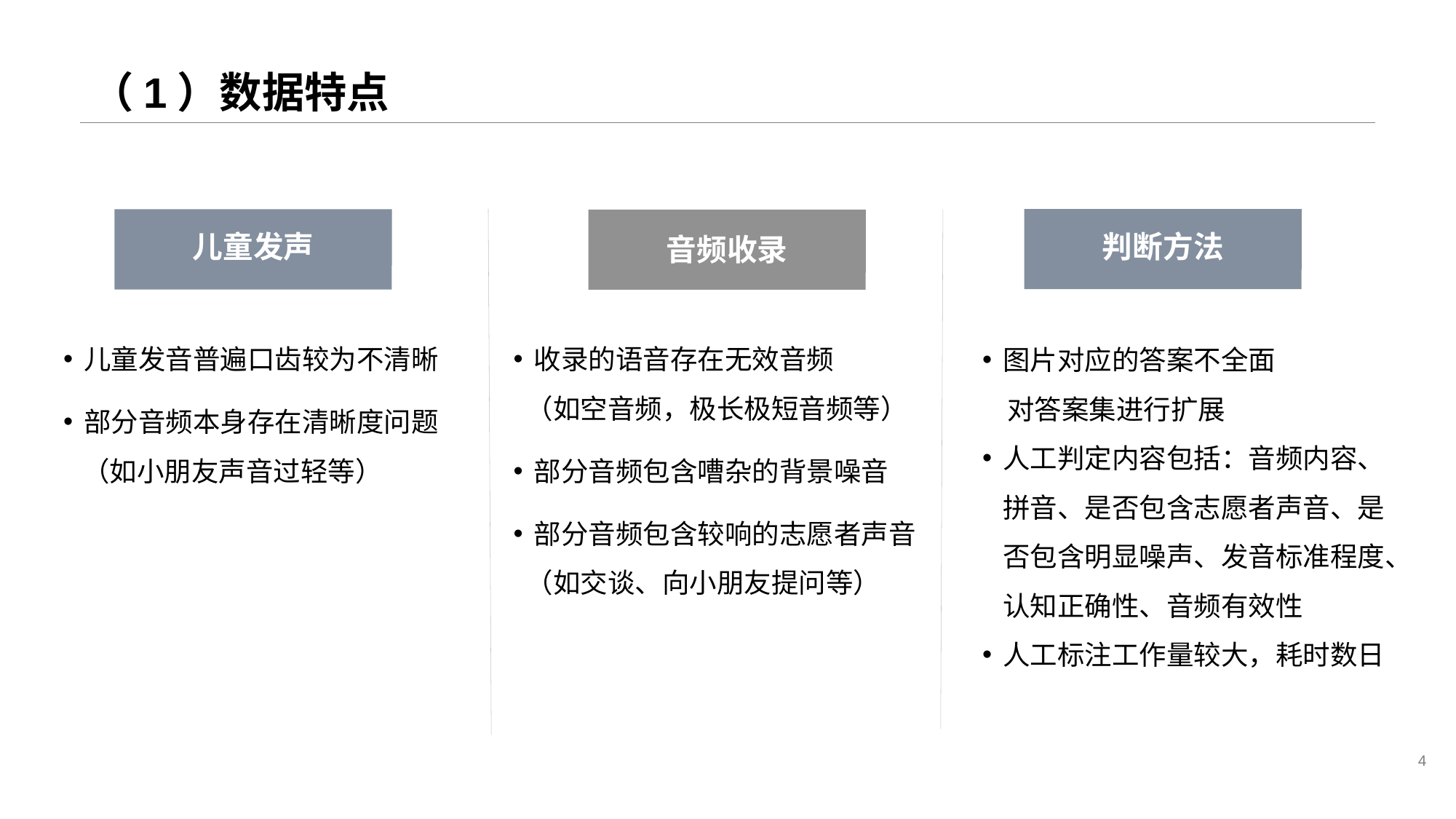

# （1）数据特点

判断方法
儿童发声
音频收录
儿童发音普遍口齿较为不清晰

部分音频本身存在清晰度问题
  （如小朋友声音过轻等）
收录的语音存在无效音频
 （如空音频，极长极短音频等）

部分音频包含嘈杂的背景噪音

部分音频包含较响的志愿者声音
 （如交谈、向小朋友提问等）
图片对应的答案不全面
   对答案集进行扩展
人工判定内容包括：音频内容、拼音、是否包含志愿者声音、是否包含明显噪声、发音标准程度、认知正确性、音频有效性
人工标注工作量较大，耗时数日

4